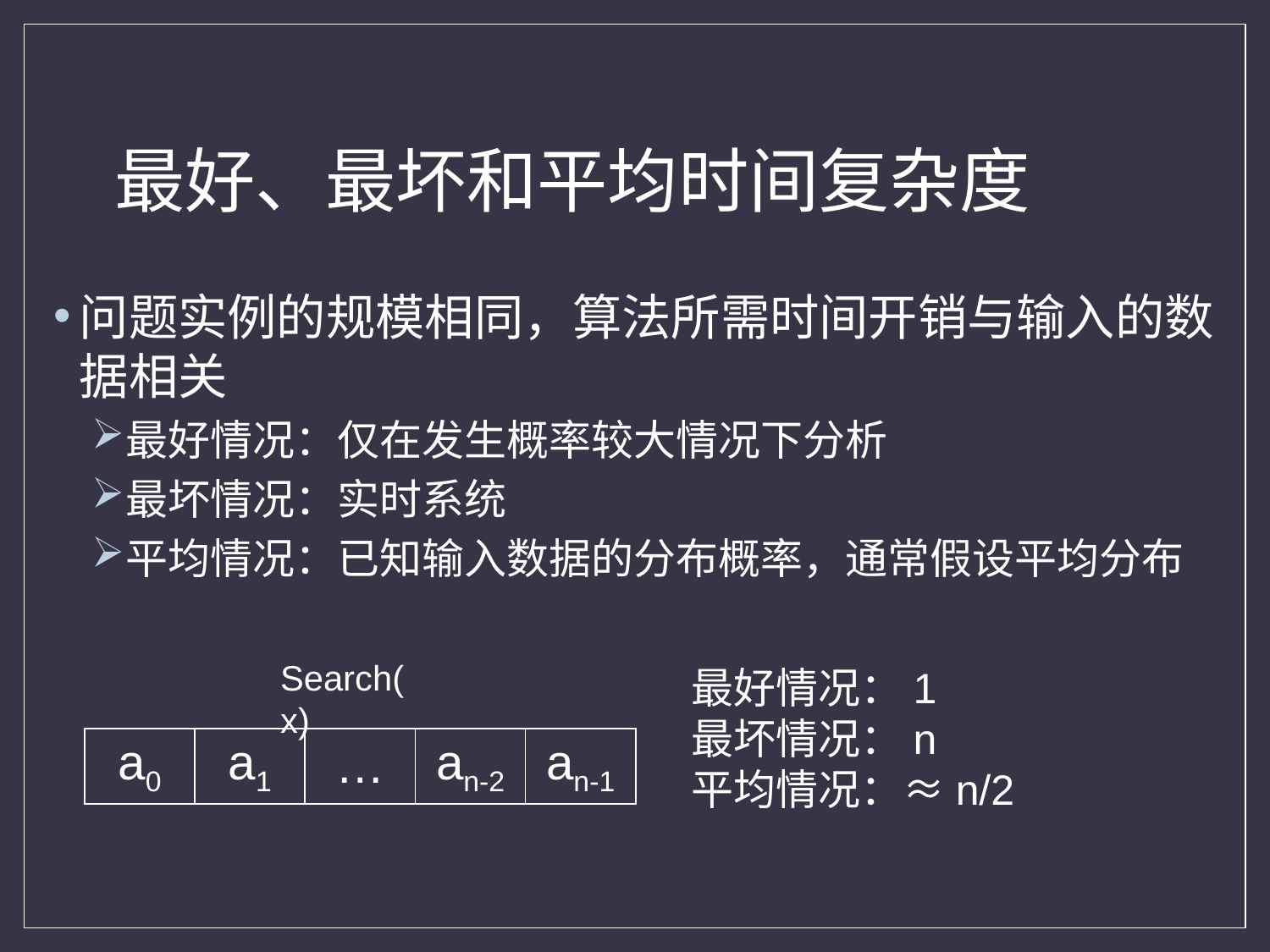

# 最好、最坏和平均时间复杂度
问题实例的规模相同，算法所需时间开销与输入的数据相关
最好情况：仅在发生概率较大情况下分析
最坏情况：实时系统
平均情况：已知输入数据的分布概率，通常假设平均分布

Search(x)
最好情况：1
最坏情况：n
平均情况：≈n/2
| a0 | a1 | … | an-2 | an-1 |
| --- | --- | --- | --- | --- |